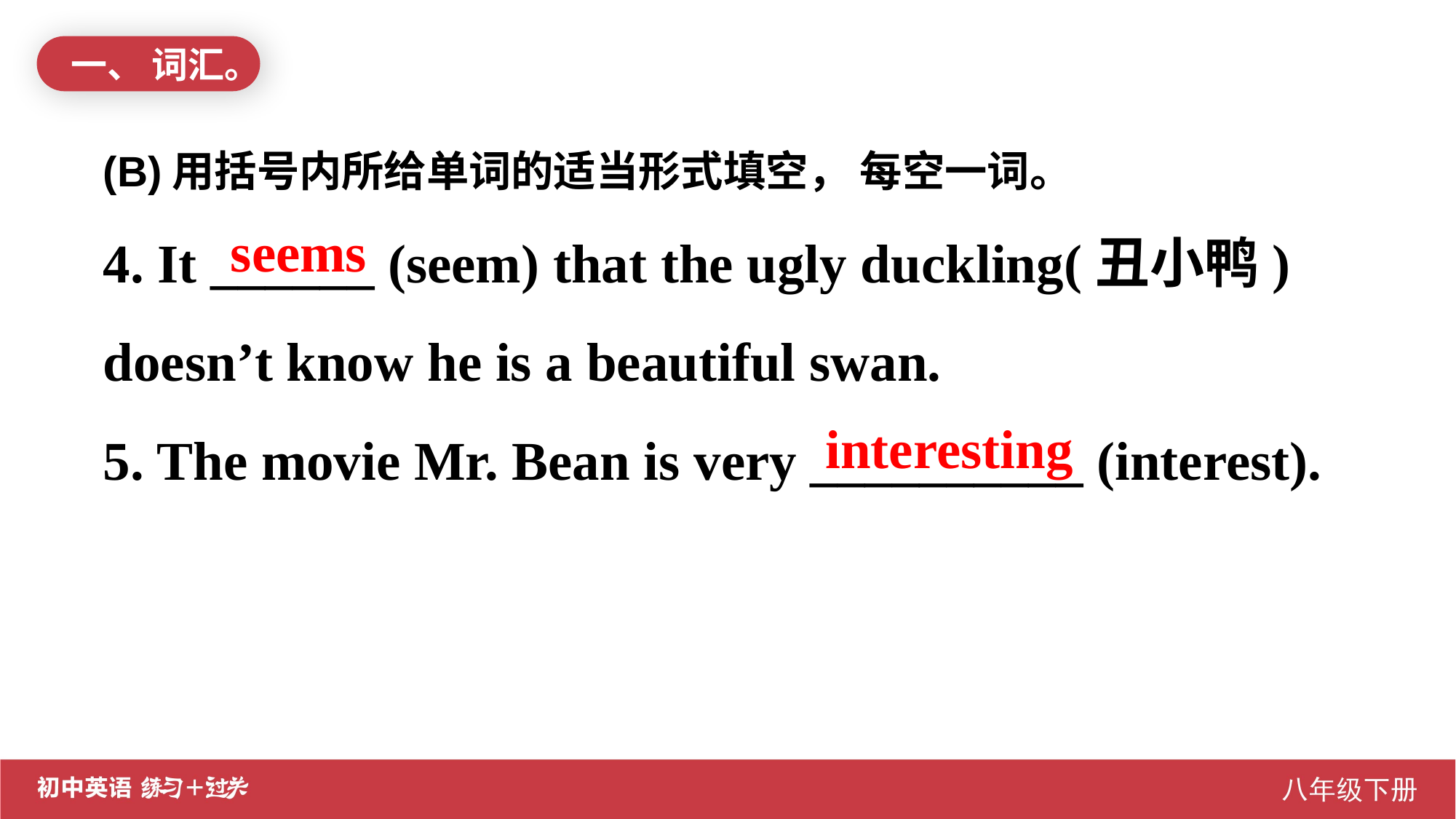

一、 词汇。
(B)用括号内所给单词的适当形式填空， 每空一词。
4. It ______ (seem) that the ugly duckling(丑小鸭) doesn’t know he is a beautiful swan.
5. The movie Mr. Bean is very __________ (interest).
seems
interesting